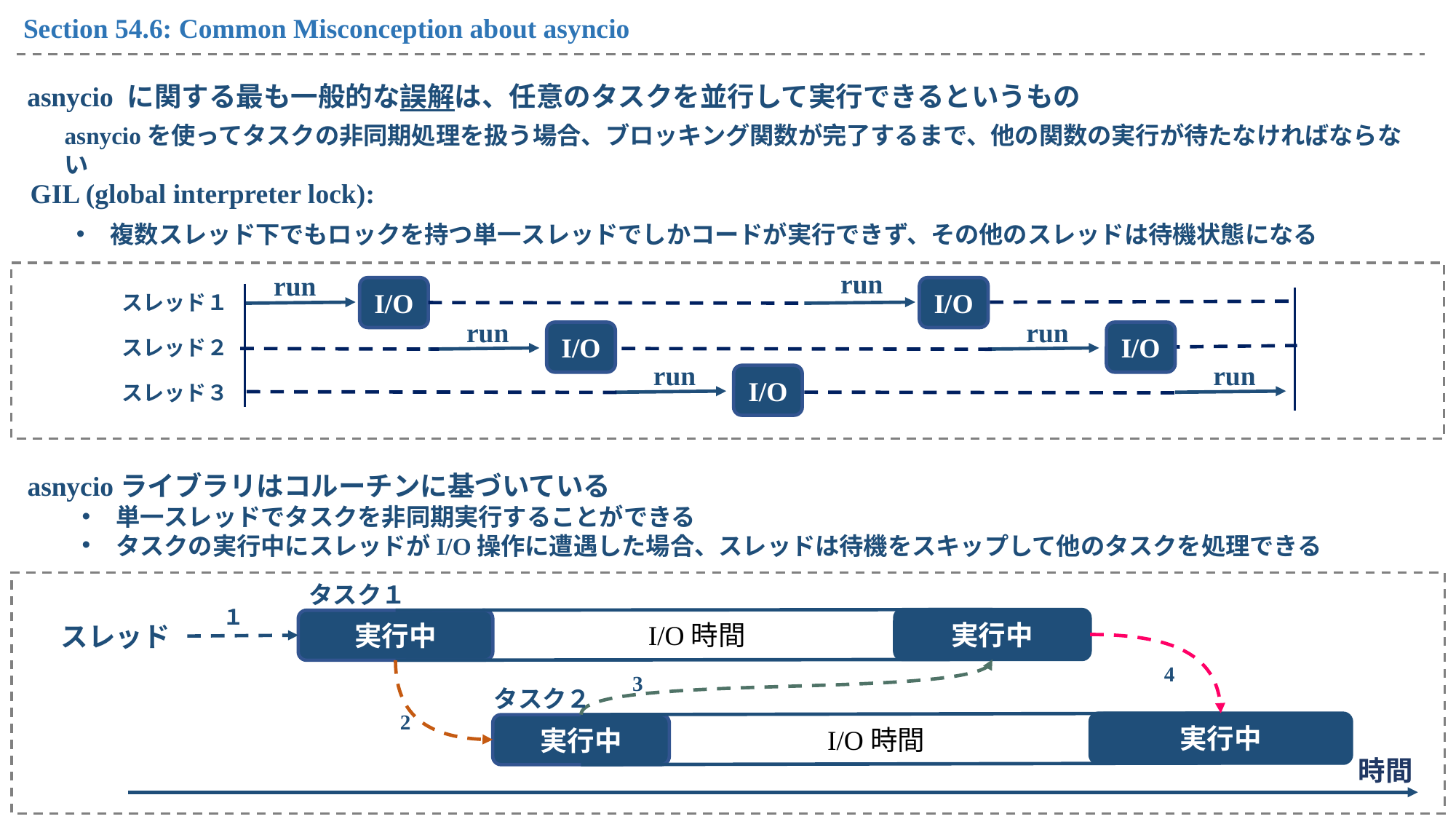

Section 54.6: Common Misconception about asyncio
asnycio に関する最も一般的な誤解は、任意のタスクを並行して実行できるというもの
asnycioを使ってタスクの非同期処理を扱う場合、ブロッキング関数が完了するまで、他の関数の実行が待たなければならない
 GIL (global interpreter lock):
複数スレッド下でもロックを持つ単一スレッドでしかコードが実行できず、その他のスレッドは待機状態になる
run

run
I/O
I/O
スレッド１
run
run
I/O
I/O
スレッド２
run
run
I/O
スレッド３
asnycioライブラリはコルーチンに基づいている
単一スレッドでタスクを非同期実行することができる
タスクの実行中にスレッドがI/O操作に遭遇した場合、スレッドは待機をスキップして他のタスクを処理できる

タスク１
１
実行中
実行中
I/O時間
スレッド
4
3
タスク２
2
実行中
実行中
I/O時間
時間